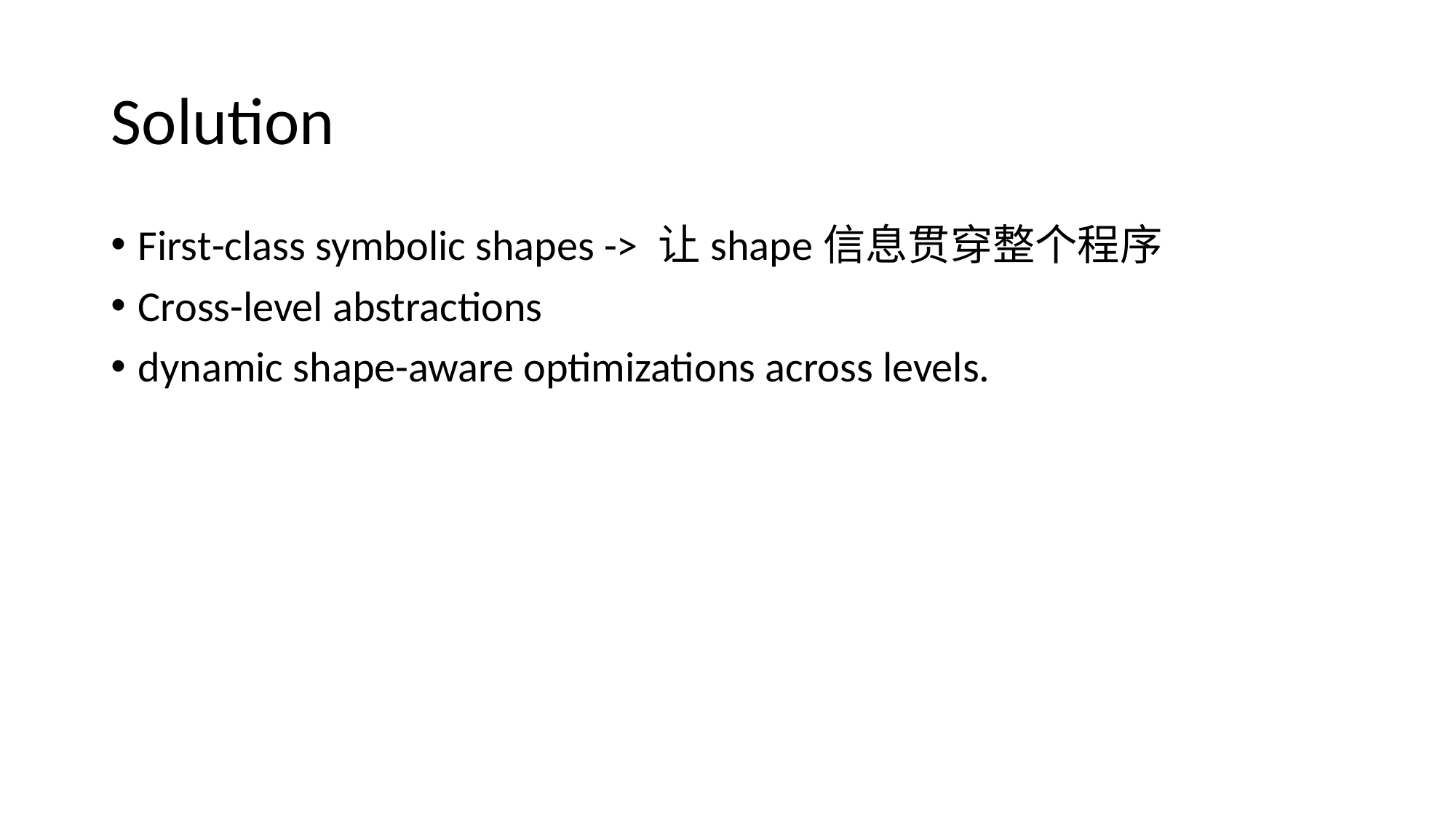

# Solution
First-class symbolic shapes -> 让shape信息贯穿整个程序
Cross-level abstractions
dynamic shape-aware optimizations across levels.